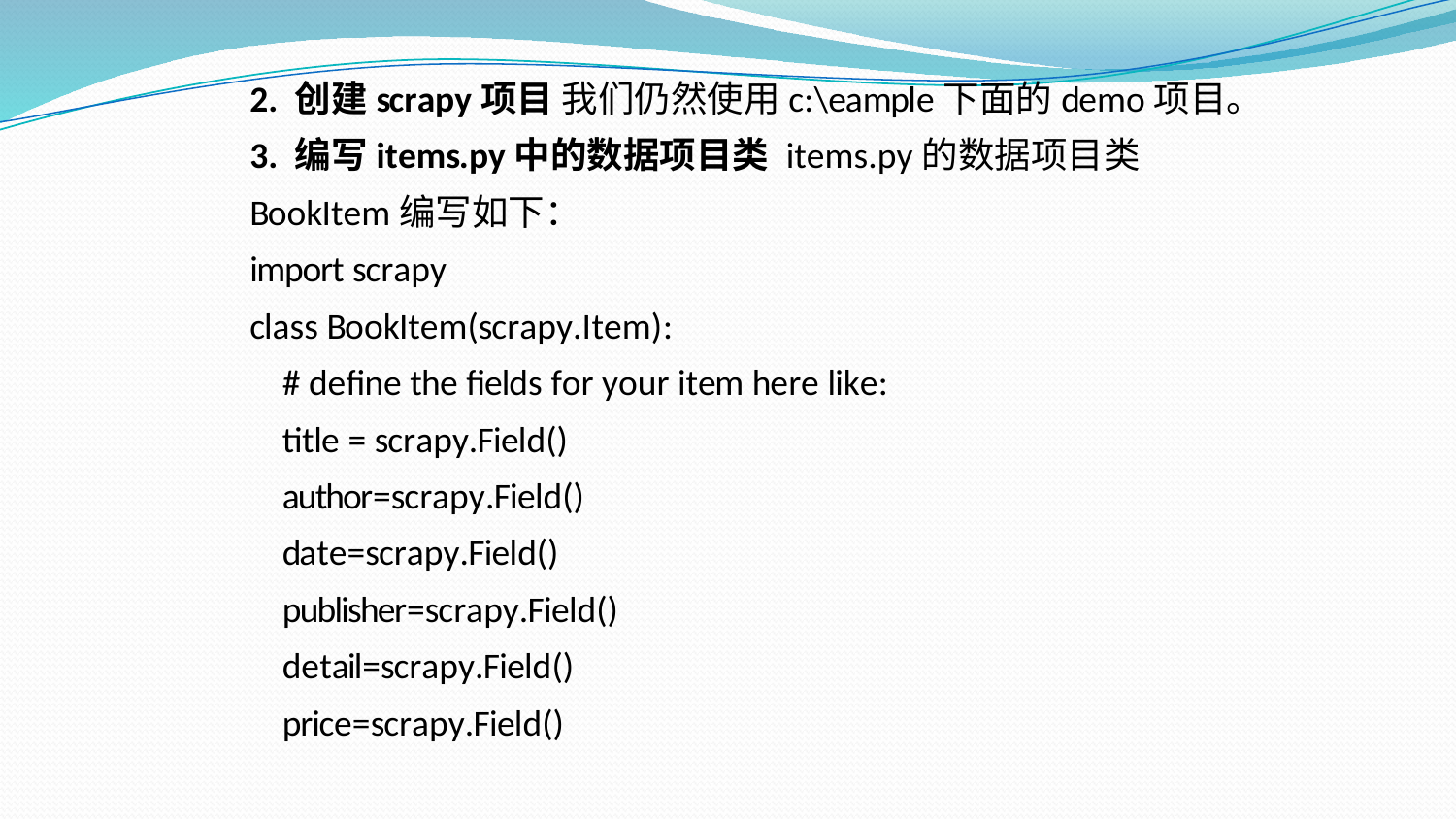

2. 创建scrapy项目 我们仍然使用c:\eample下面的demo项目。
3. 编写items.py中的数据项目类 items.py的数据项目类BookItem编写如下：
import scrapy
class BookItem(scrapy.Item):
# define the fields for your item here like:
title = scrapy.Field()
author=scrapy.Field()
date=scrapy.Field()
publisher=scrapy.Field()
detail=scrapy.Field()
price=scrapy.Field()